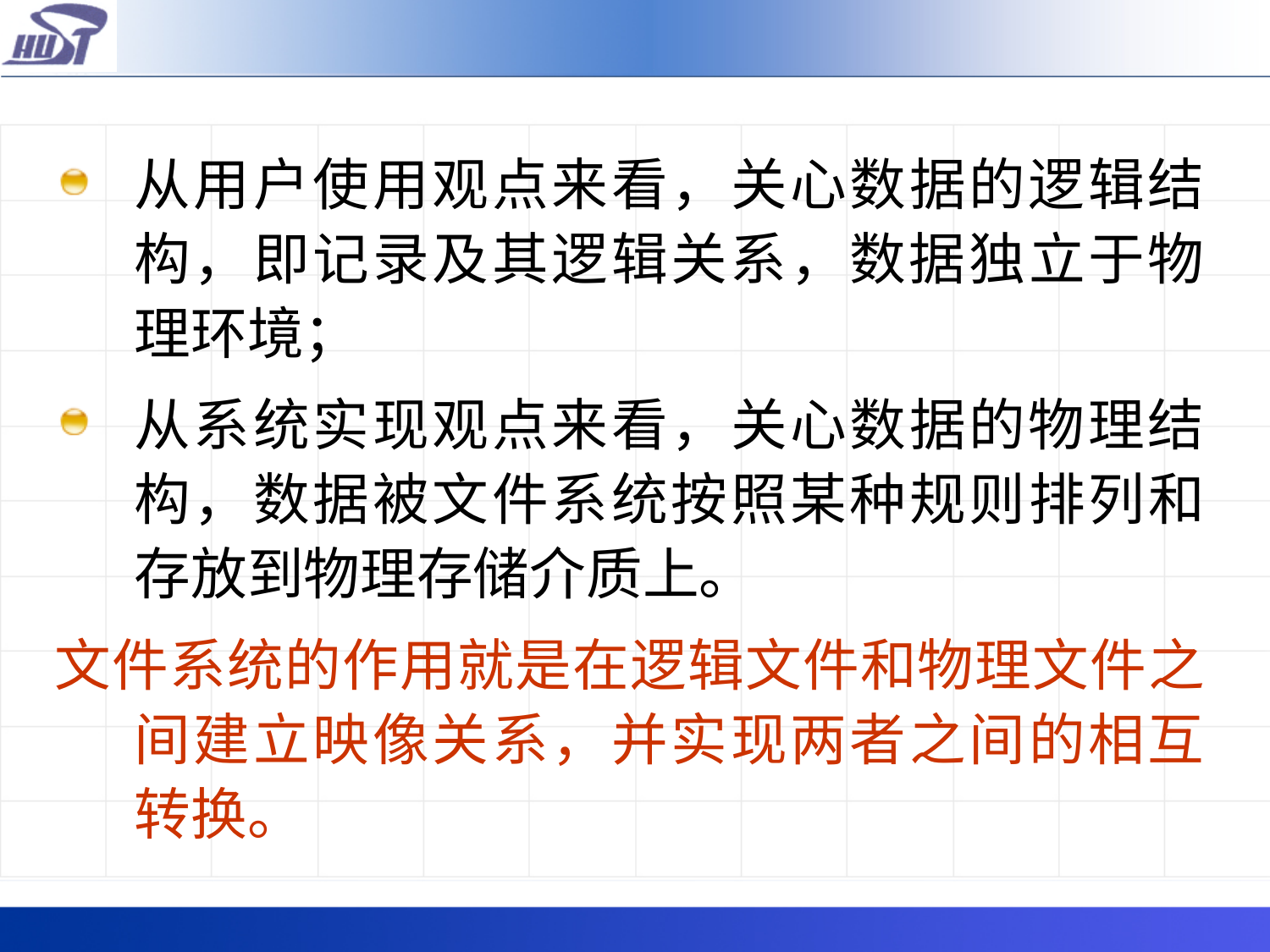

从用户使用观点来看，关心数据的逻辑结构，即记录及其逻辑关系，数据独立于物理环境；
从系统实现观点来看，关心数据的物理结构，数据被文件系统按照某种规则排列和存放到物理存储介质上。
文件系统的作用就是在逻辑文件和物理文件之间建立映像关系，并实现两者之间的相互转换。